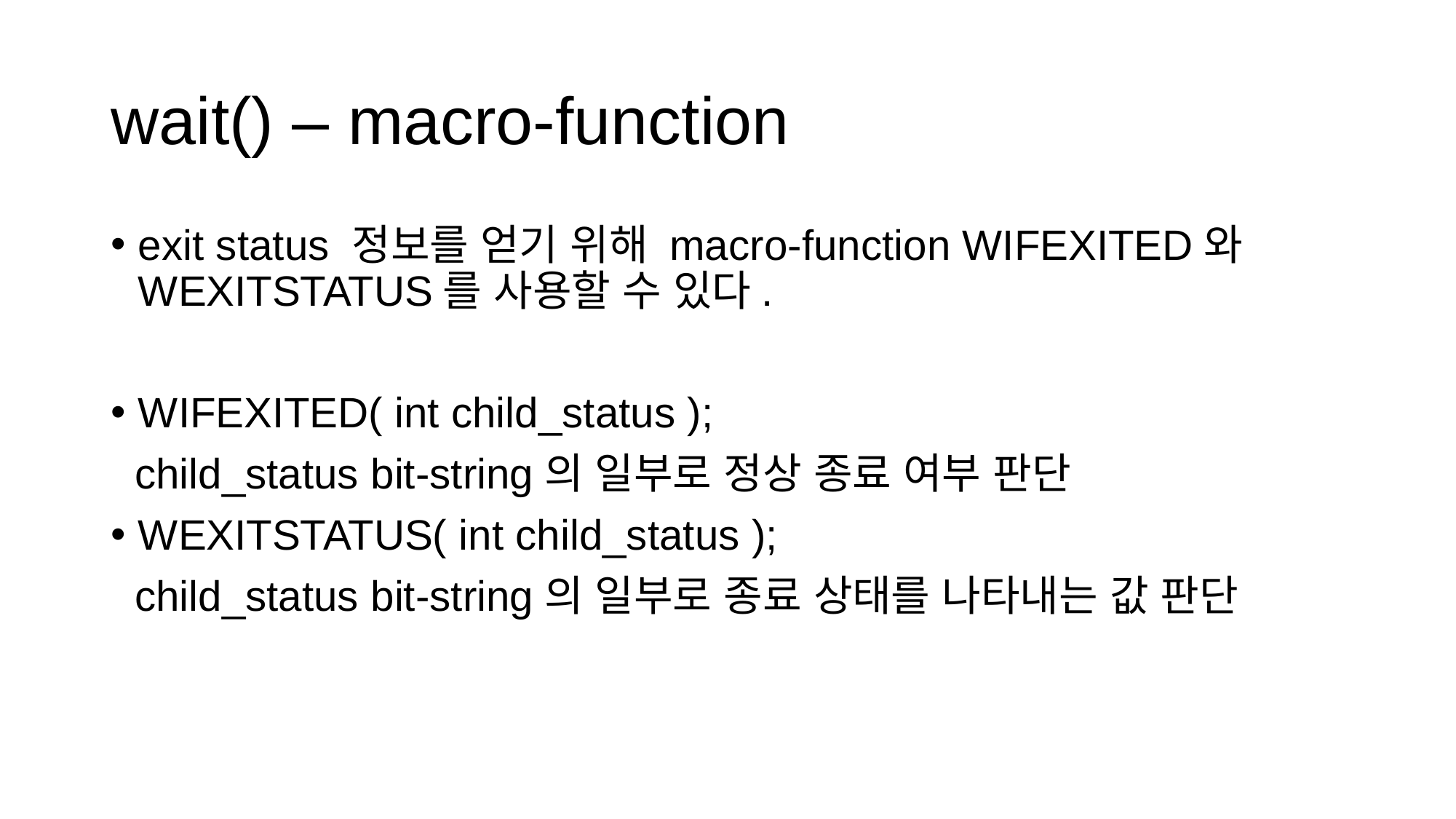

# wait() – macro-function
exit status 정보를 얻기 위해 macro-function WIFEXITED와 WEXITSTATUS를 사용할 수 있다.

WIFEXITED( int child_status );
  child_status bit-string의 일부로 정상 종료 여부 판단
WEXITSTATUS( int child_status );
  child_status bit-string의 일부로 종료 상태를 나타내는 값 판단